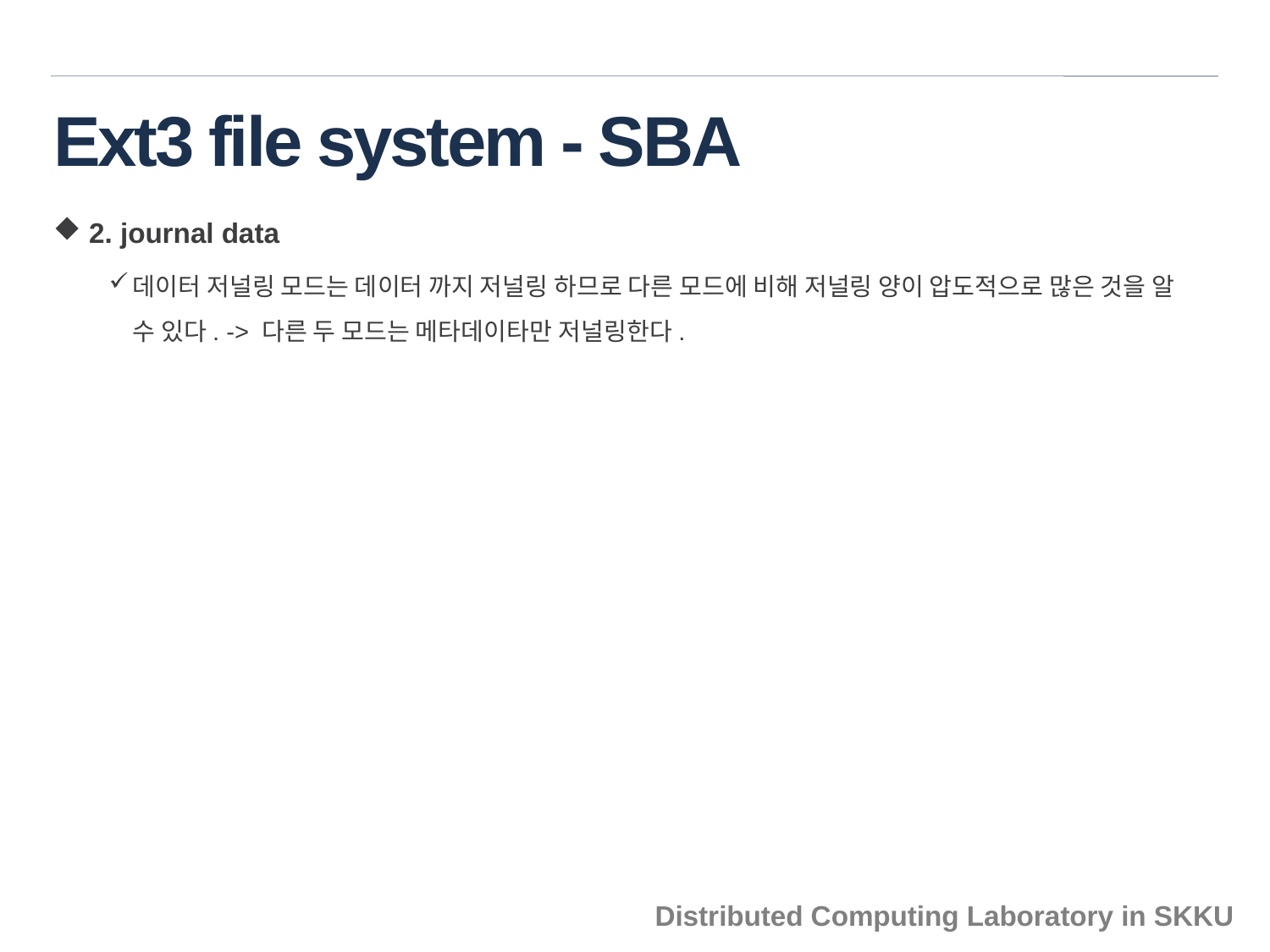

# Ext3 file system - SBA
 2. journal data
데이터 저널링 모드는 데이터 까지 저널링 하므로 다른 모드에 비해 저널링 양이 압도적으로 많은 것을 알 수 있다. -> 다른 두 모드는 메타데이타만 저널링한다.

Distributed Computing Laboratory in SKKU